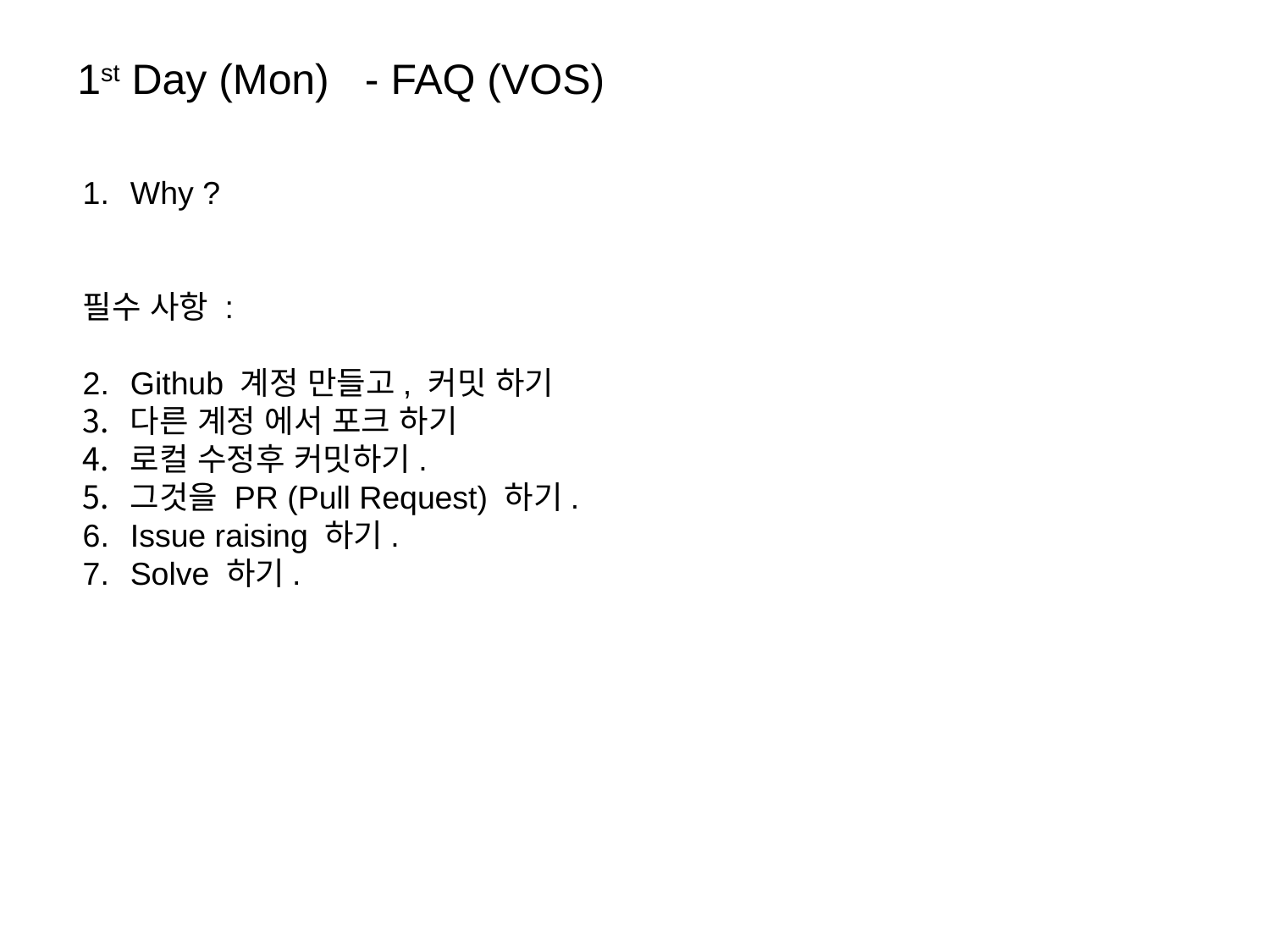

1st Day (Mon)   - FAQ (VOS)
Why ?

필수 사항 :

Github 계정 만들고, 커밋 하기
다른 계정 에서 포크 하기
로컬 수정후 커밋하기.
그것을 PR (Pull Request) 하기.
Issue raising 하기.
Solve 하기.